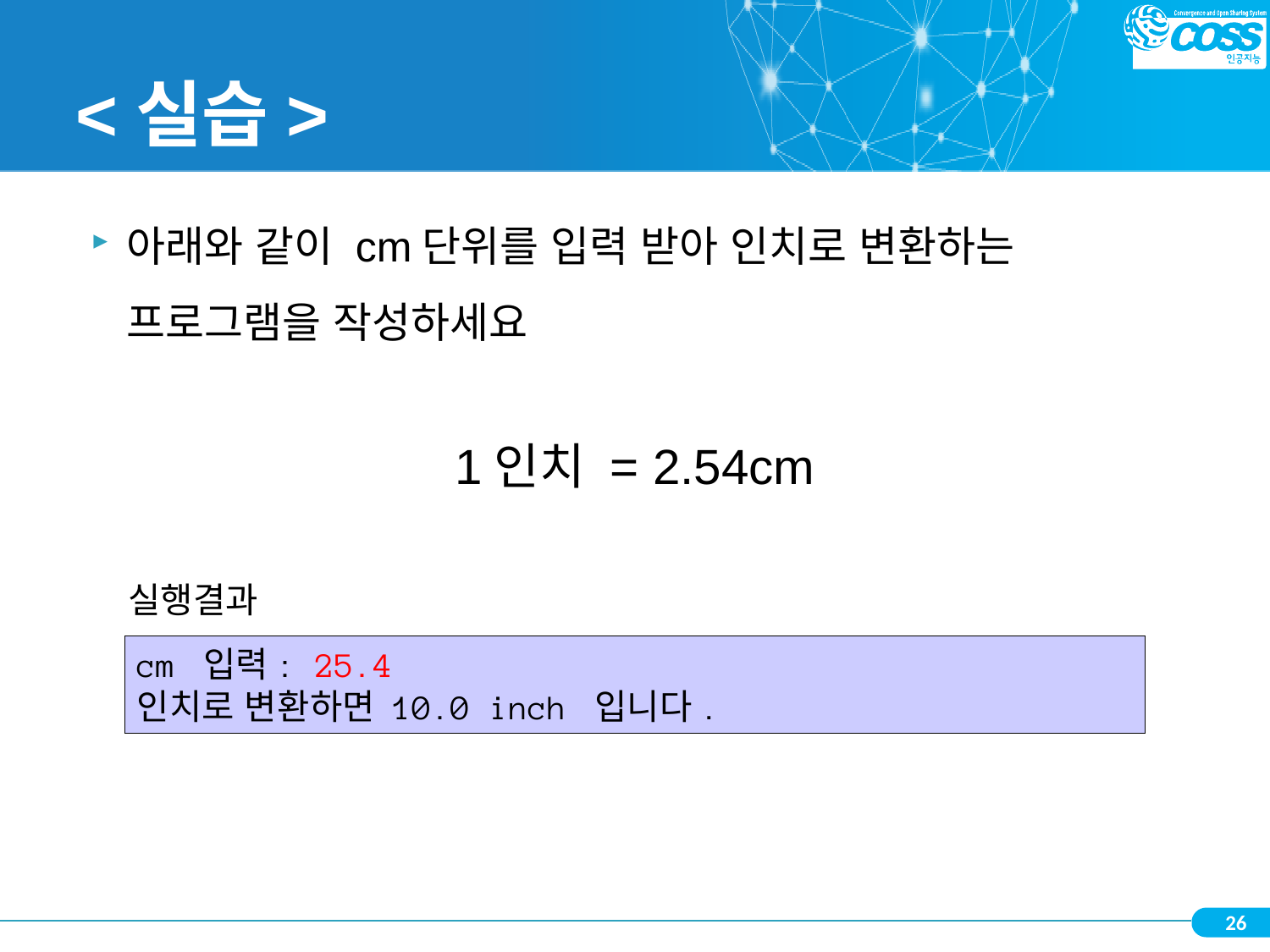

# <실습>
아래와 같이 cm단위를 입력 받아 인치로 변환하는 프로그램을 작성하세요
1인치 = 2.54cm
실행결과
cm 입력: 25.4
인치로 변환하면 10.0 inch 입니다.